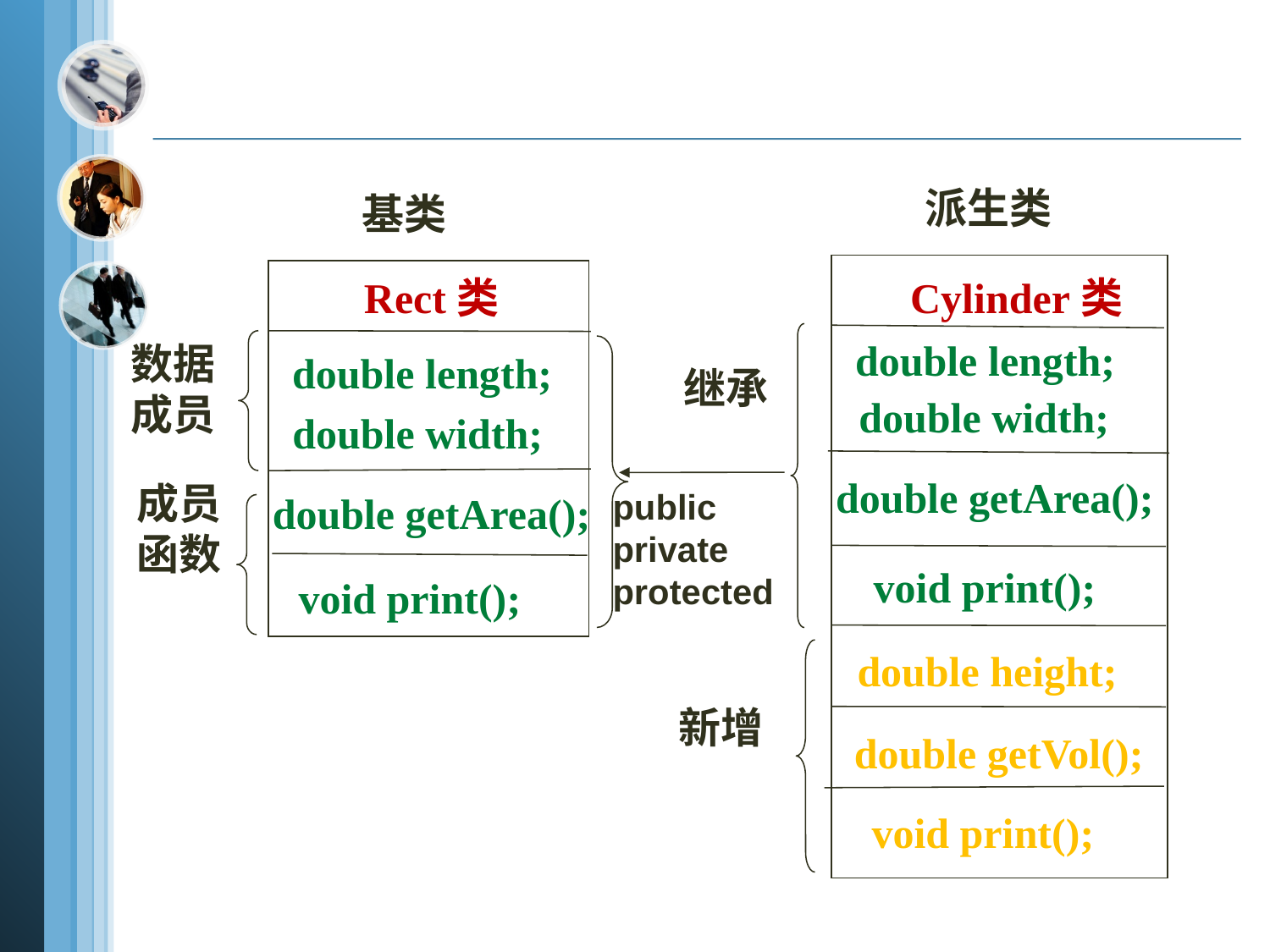

派生类
基类

Rect类
Cylinder类

double length;
数据
成员

double length;
继承
double width;
double width;

double getArea();

成员
函数

  public
  private
  protected
double getArea();

void print();
void print();

double height;

新增

double getVol();

void print();